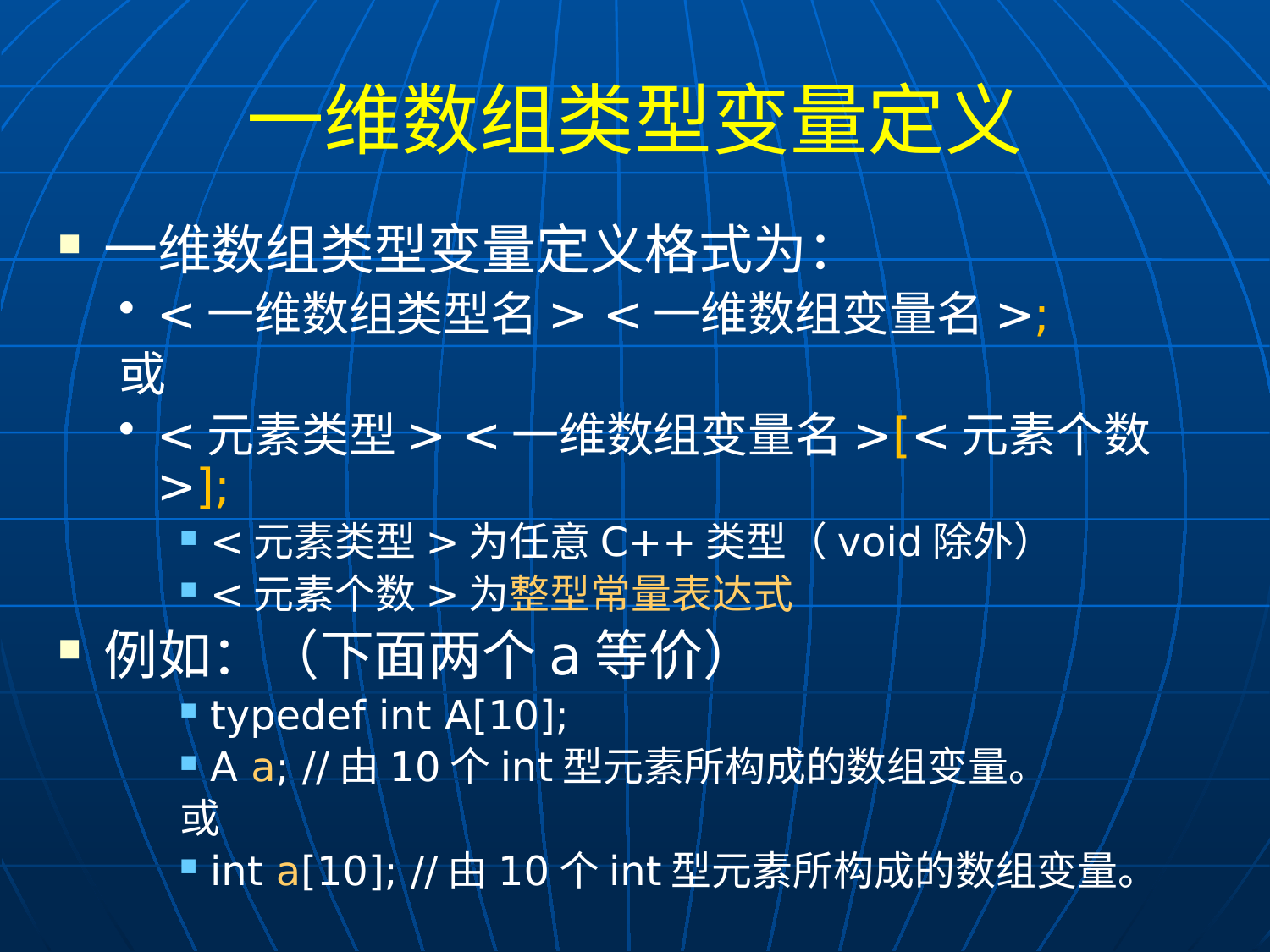

# 一维数组类型变量定义
一维数组类型变量定义格式为：
<一维数组类型名> <一维数组变量名>;
或
<元素类型> <一维数组变量名>[<元素个数>];
<元素类型>为任意C++类型（void除外）
<元素个数>为整型常量表达式
例如：（下面两个a等价）
typedef int A[10];
A a; //由10个int型元素所构成的数组变量。
或
int a[10]; //由10个int型元素所构成的数组变量。